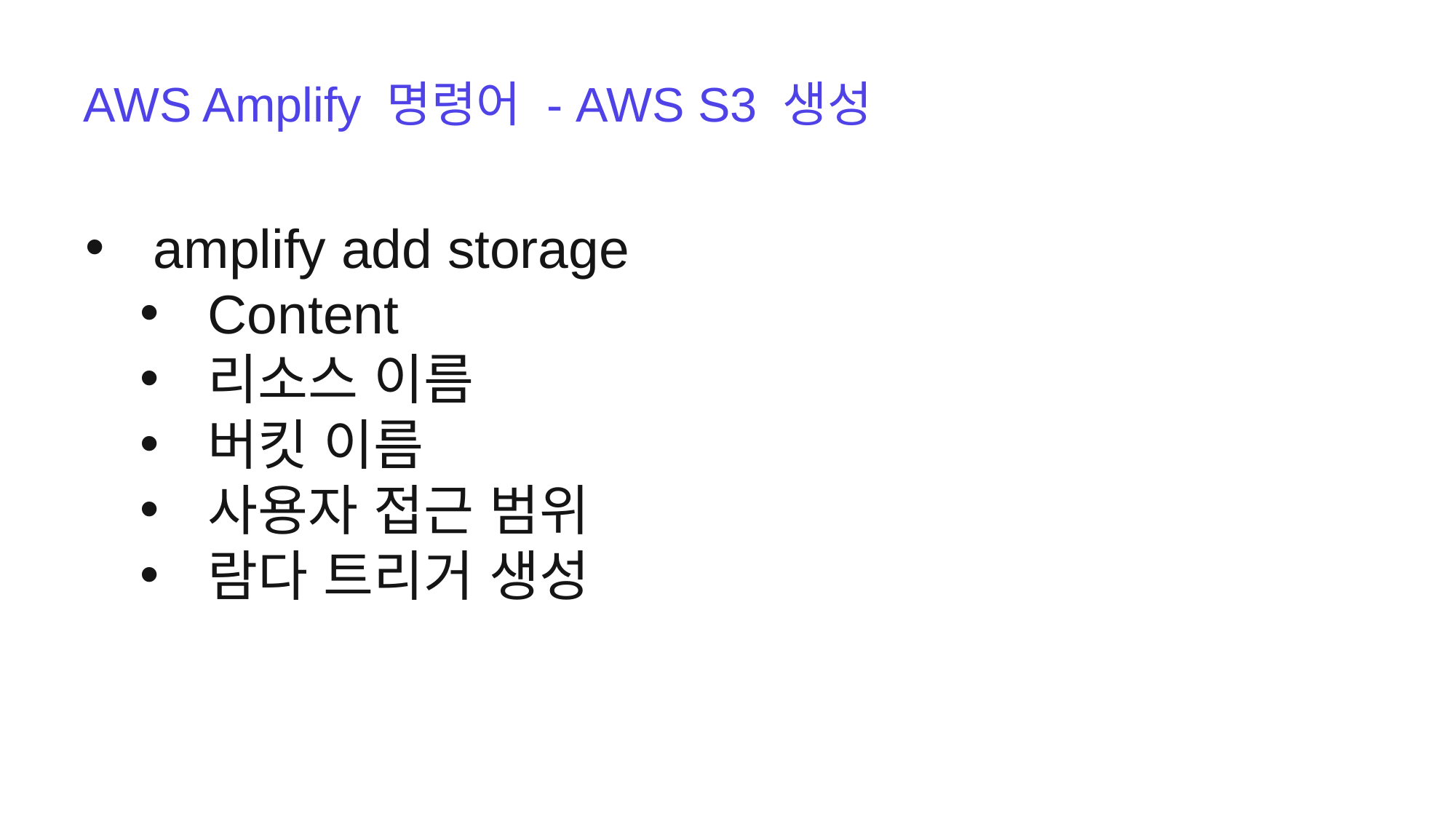

AWS Amplify 명령어 - AWS S3 생성
amplify add storage
Content
리소스 이름
버킷 이름
사용자 접근 범위
람다 트리거 생성